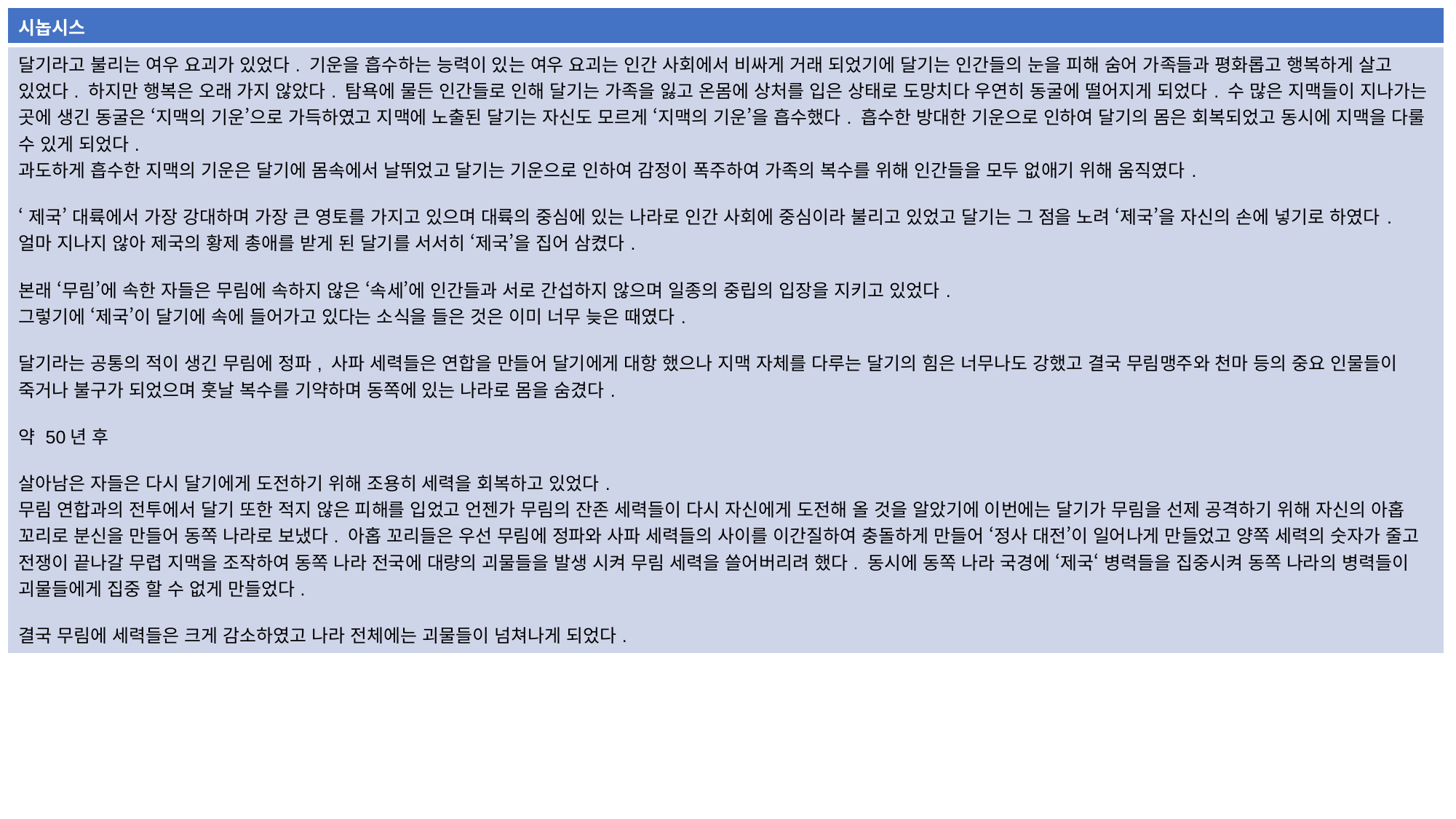

| 시놉시스 |
| --- |
| 달기라고 불리는 여우 요괴가 있었다. 기운을 흡수하는 능력이 있는 여우 요괴는 인간 사회에서 비싸게 거래 되었기에 달기는 인간들의 눈을 피해 숨어 가족들과 평화롭고 행복하게 살고 있었다. 하지만 행복은 오래 가지 않았다. 탐욕에 물든 인간들로 인해 달기는 가족을 잃고 온몸에 상처를 입은 상태로 도망치다 우연히 동굴에 떨어지게 되었다. 수 많은 지맥들이 지나가는 곳에 생긴 동굴은 ‘지맥의 기운’으로 가득하였고 지맥에 노출된 달기는 자신도 모르게 ‘지맥의 기운’을 흡수했다. 흡수한 방대한 기운으로 인하여 달기의 몸은 회복되었고 동시에 지맥을 다룰 수 있게 되었다. 과도하게 흡수한 지맥의 기운은 달기에 몸속에서 날뛰었고 달기는 기운으로 인하여 감정이 폭주하여 가족의 복수를 위해 인간들을 모두 없애기 위해 움직였다. ‘제국’ 대륙에서 가장 강대하며 가장 큰 영토를 가지고 있으며 대륙의 중심에 있는 나라로 인간 사회에 중심이라 불리고 있었고 달기는 그 점을 노려 ‘제국’을 자신의 손에 넣기로 하였다. 얼마 지나지 않아 제국의 황제 총애를 받게 된 달기를 서서히 ‘제국’을 집어 삼켰다. 본래 ‘무림’에 속한 자들은 무림에 속하지 않은 ‘속세’에 인간들과 서로 간섭하지 않으며 일종의 중립의 입장을 지키고 있었다. 그렇기에 ‘제국’이 달기에 속에 들어가고 있다는 소식을 들은 것은 이미 너무 늦은 때였다. 달기라는 공통의 적이 생긴 무림에 정파, 사파 세력들은 연합을 만들어 달기에게 대항 했으나 지맥 자체를 다루는 달기의 힘은 너무나도 강했고 결국 무림맹주와 천마 등의 중요 인물들이 죽거나 불구가 되었으며 훗날 복수를 기약하며 동쪽에 있는 나라로 몸을 숨겼다. 약 50년 후 살아남은 자들은 다시 달기에게 도전하기 위해 조용히 세력을 회복하고 있었다. 무림 연합과의 전투에서 달기 또한 적지 않은 피해를 입었고 언젠가 무림의 잔존 세력들이 다시 자신에게 도전해 올 것을 알았기에 이번에는 달기가 무림을 선제 공격하기 위해 자신의 아홉 꼬리로 분신을 만들어 동쪽 나라로 보냈다. 아홉 꼬리들은 우선 무림에 정파와 사파 세력들의 사이를 이간질하여 충돌하게 만들어 ‘정사 대전’이 일어나게 만들었고 양쪽 세력의 숫자가 줄고 전쟁이 끝나갈 무렵 지맥을 조작하여 동쪽 나라 전국에 대량의 괴물들을 발생 시켜 무림 세력을 쓸어버리려 했다. 동시에 동쪽 나라 국경에 ‘제국‘ 병력들을 집중시켜 동쪽 나라의 병력들이 괴물들에게 집중 할 수 없게 만들었다. 결국 무림에 세력들은 크게 감소하였고 나라 전체에는 괴물들이 넘쳐나게 되었다. |